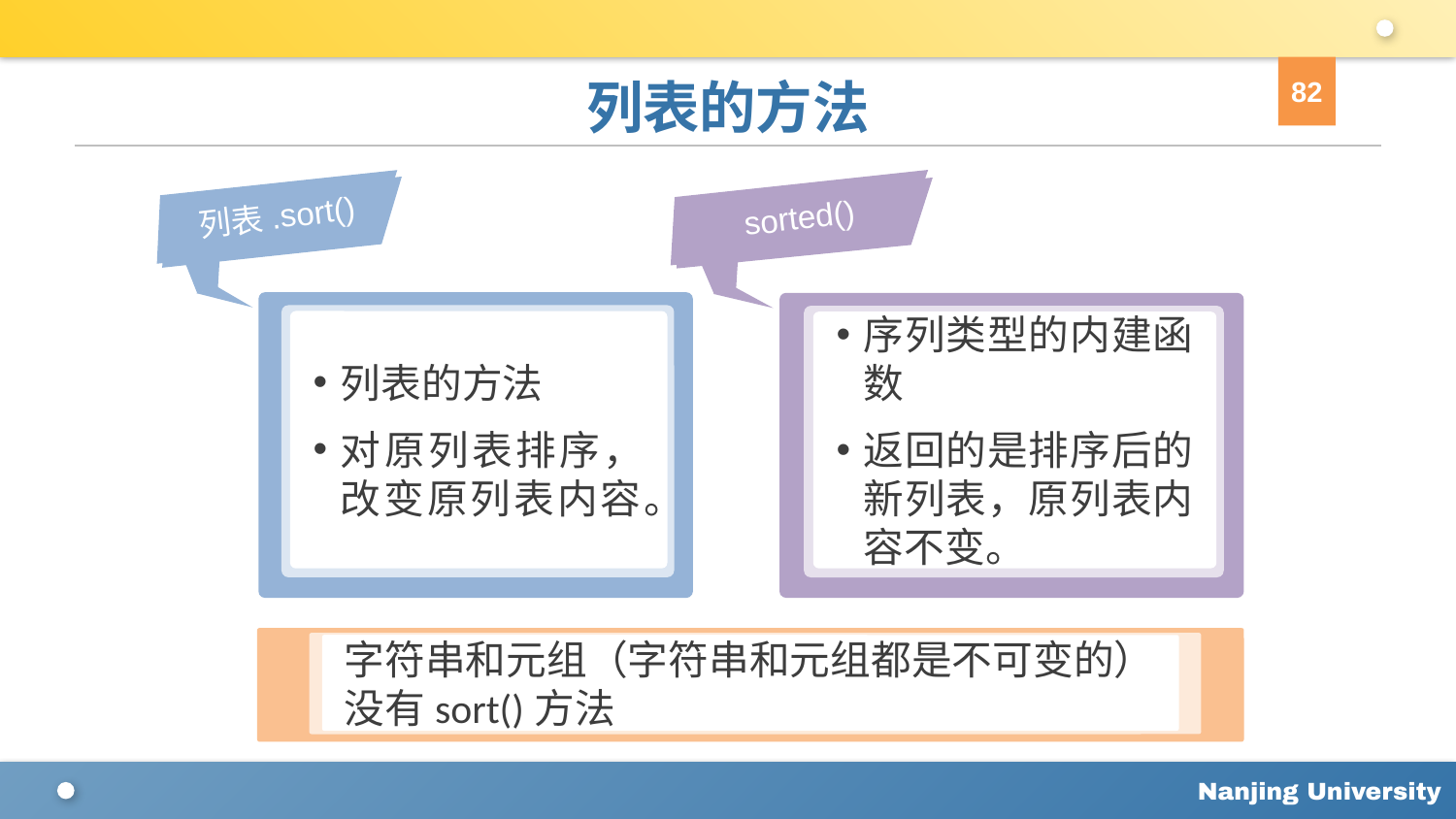

82
# 列表的方法

列表.sort()

列表的方法
对原列表排序，改变原列表内容。

sorted()

序列类型的内建函数
返回的是排序后的新列表，原列表内容不变。

字符串和元组（字符串和元组都是不可变的）没有sort()方法